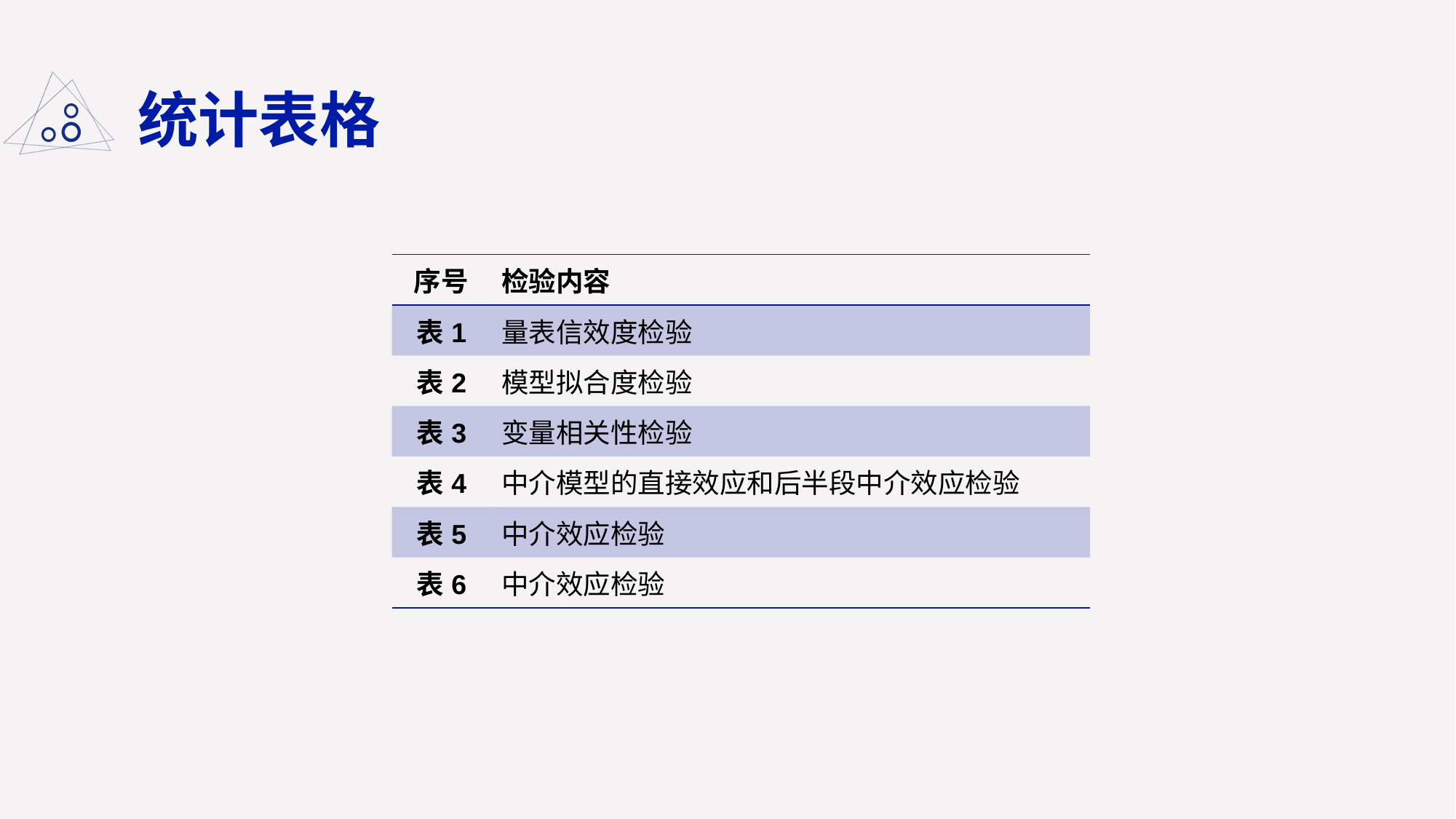

# 统计表格
| 序号 | 检验内容 |
| --- | --- |
| 表1 | 量表信效度检验 |
| 表2 | 模型拟合度检验 |
| 表3 | 变量相关性检验 |
| 表4 | 中介模型的直接效应和后半段中介效应检验 |
| 表5 | 中介效应检验 |
| 表6 | 中介效应检验 |